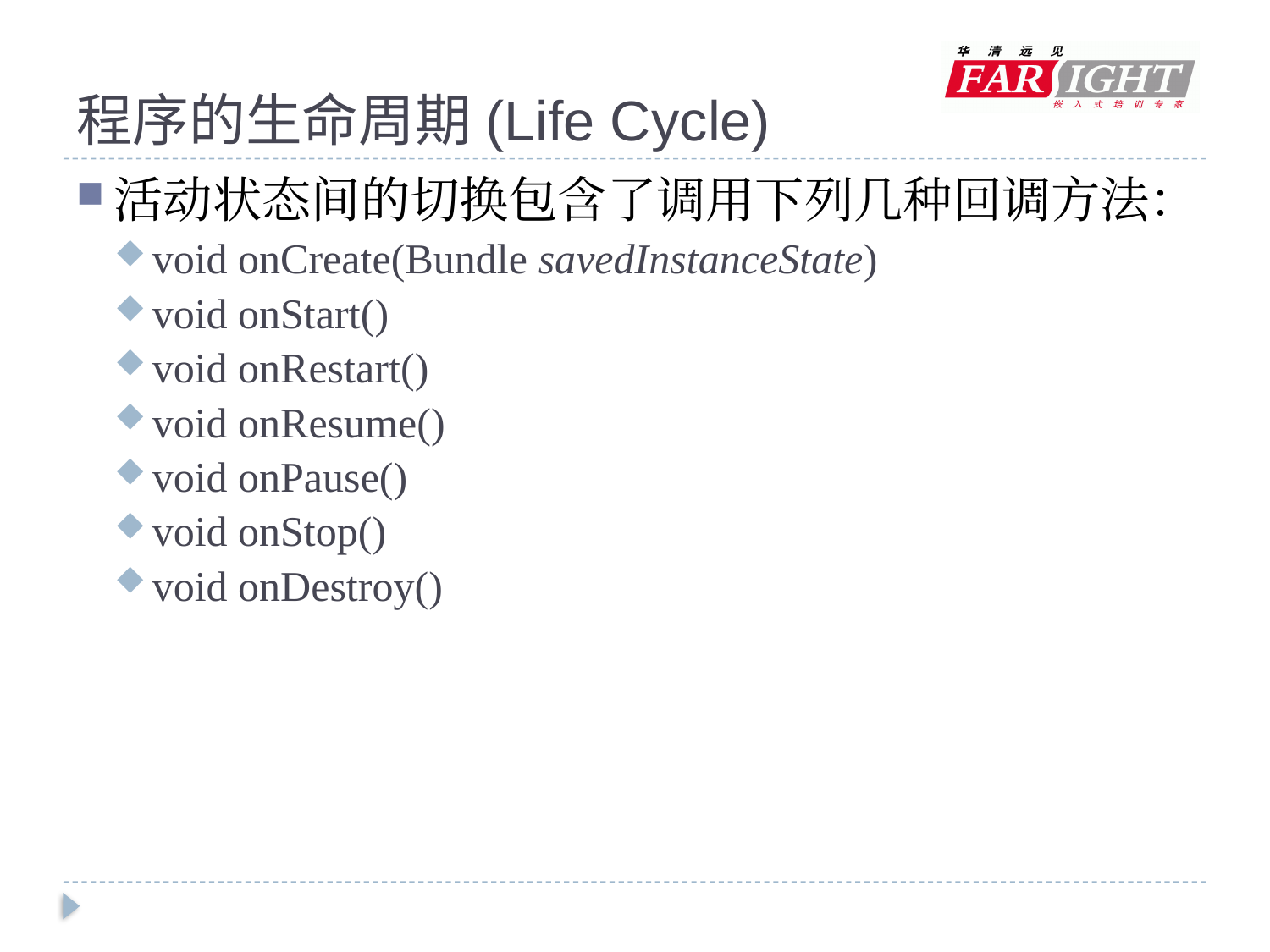

# 程序的生命周期(Life Cycle)
活动状态间的切换包含了调用下列几种回调方法：
void onCreate(Bundle savedInstanceState)
void onStart()
void onRestart()
void onResume()
void onPause()
void onStop()
void onDestroy()